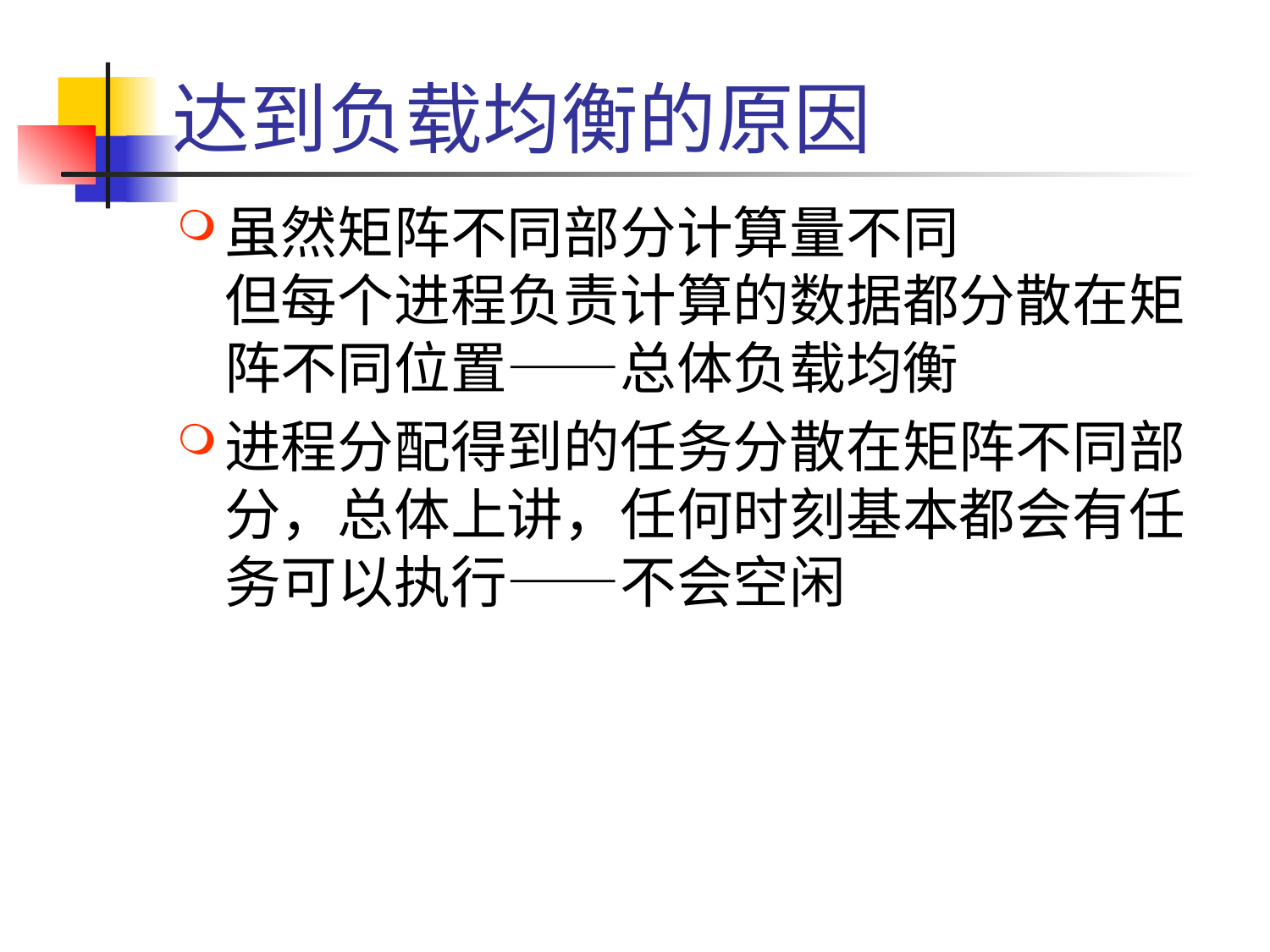

# 达到负载均衡的原因
虽然矩阵不同部分计算量不同
但每个进程负责计算的数据都分散在矩阵不同位置——总体负载均衡
进程分配得到的任务分散在矩阵不同部分，总体上讲，任何时刻基本都会有任务可以执行——不会空闲